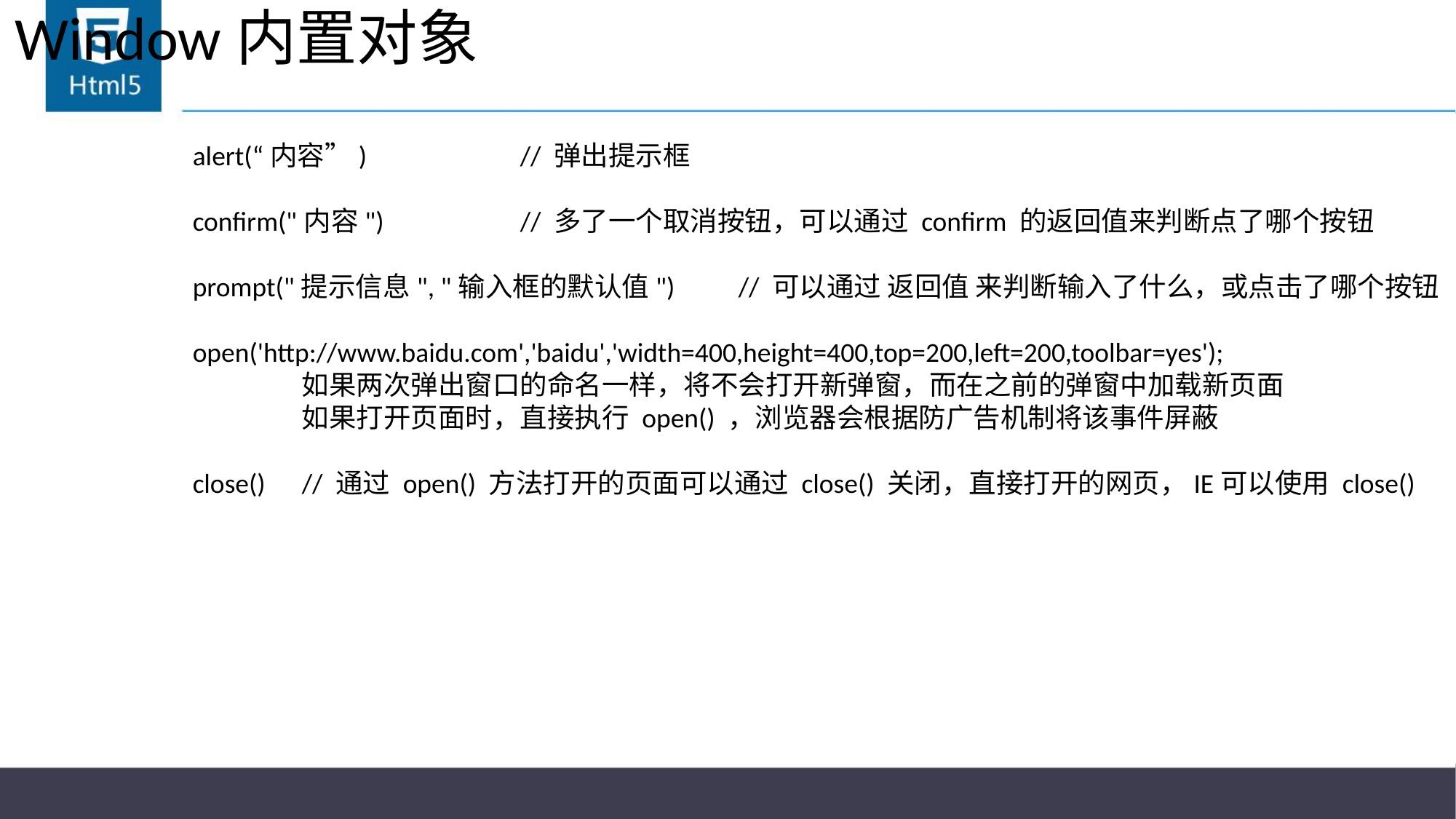

# Window内置对象
alert(“内容”)		// 弹出提示框

confirm("内容")		// 多了一个取消按钮，可以通过 confirm 的返回值来判断点了哪个按钮

prompt("提示信息", "输入框的默认值")	// 可以通过 返回值 来判断输入了什么，或点击了哪个按钮

open('http://www.baidu.com','baidu','width=400,height=400,top=200,left=200,toolbar=yes');
	如果两次弹出窗口的命名一样，将不会打开新弹窗，而在之前的弹窗中加载新页面
	如果打开页面时，直接执行 open() ，浏览器会根据防广告机制将该事件屏蔽

close()	// 通过 open() 方法打开的页面可以通过 close() 关闭，直接打开的网页，IE可以使用 close()